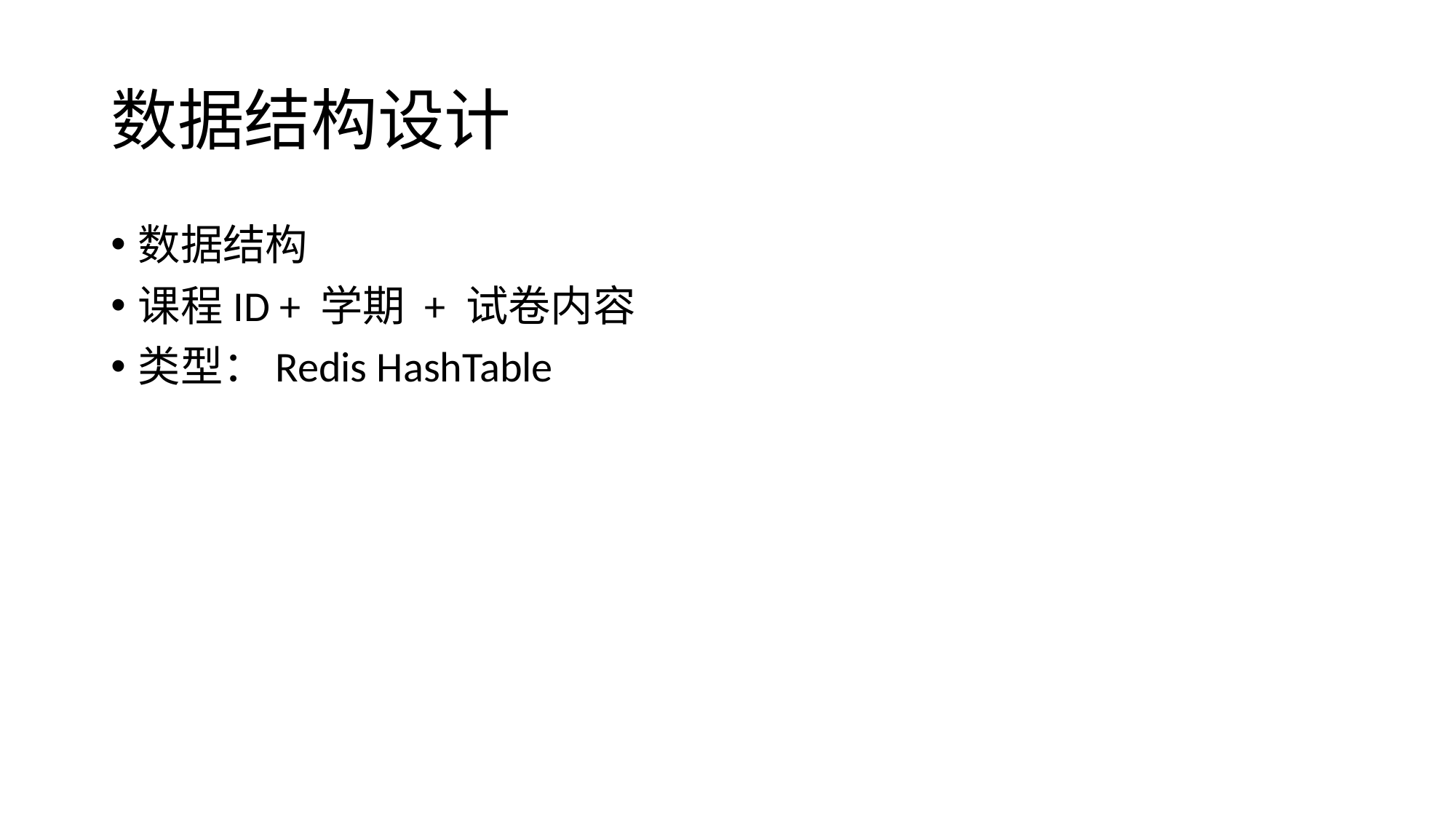

# 数据结构设计
数据结构
课程ID + 学期 + 试卷内容
类型：Redis HashTable